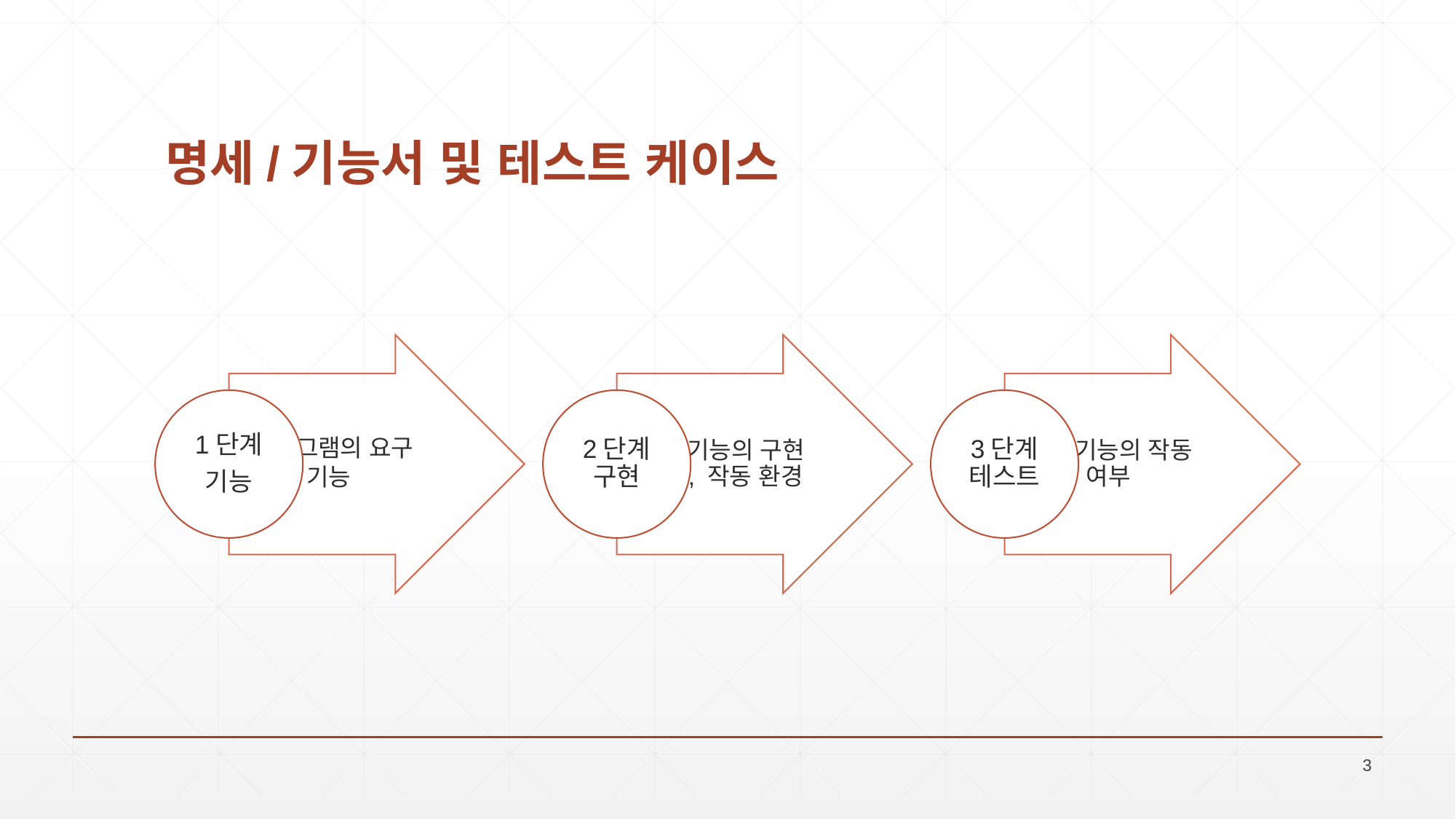

# 명세/기능서 및 테스트 케이스
프로그램의 요구 기능
1단계
기능
요구 기능의 구현 방법, 작동 환경
2단계 구현
요구 기능의 작동 여부
3단계 테스트
3